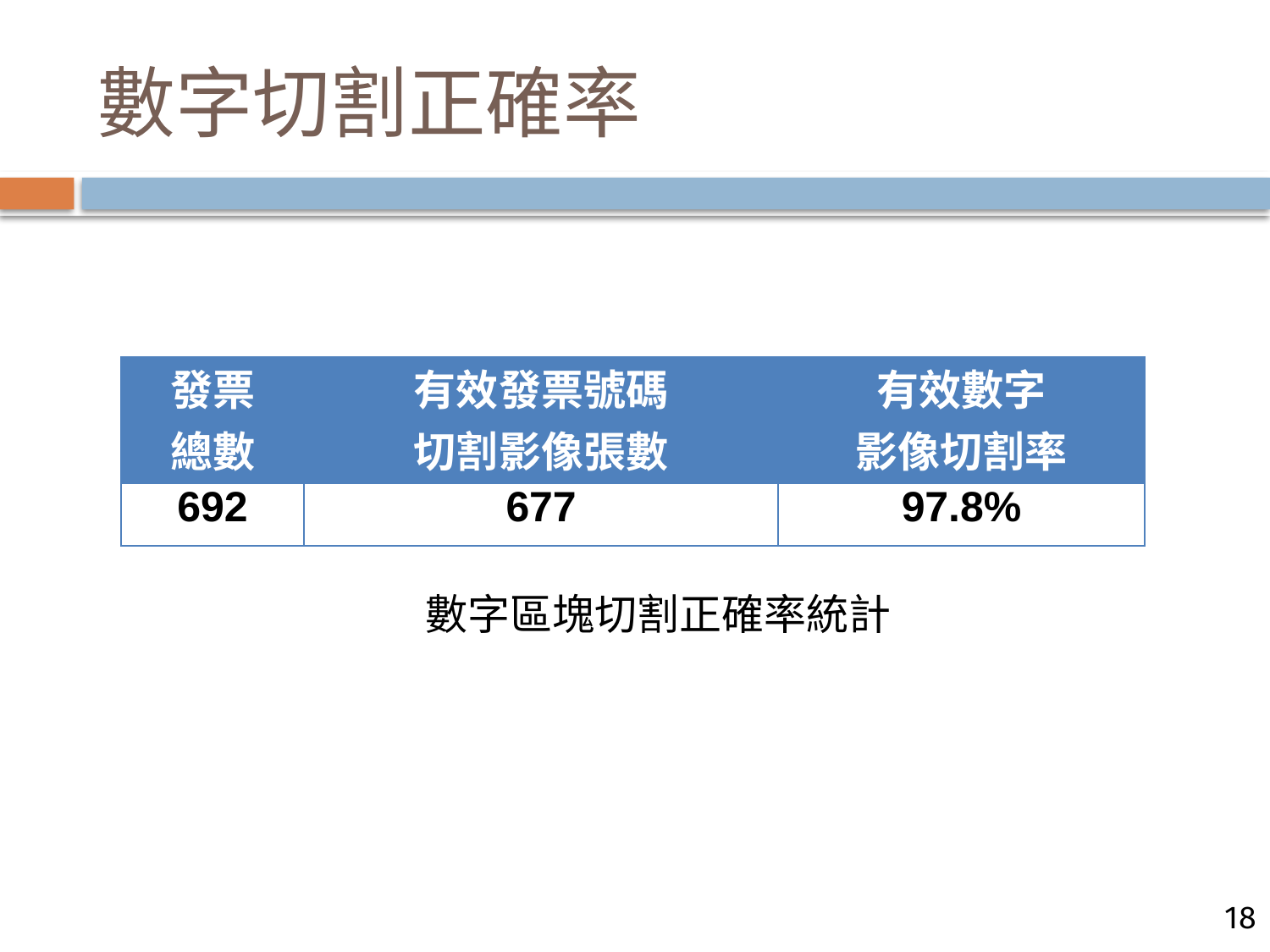

數字切割正確率
| 發票 總數 | 有效發票號碼 切割影像張數 | 有效數字 影像切割率 |
| --- | --- | --- |
| 692 | 677 | 97.8% |
 數字區塊切割正確率統計